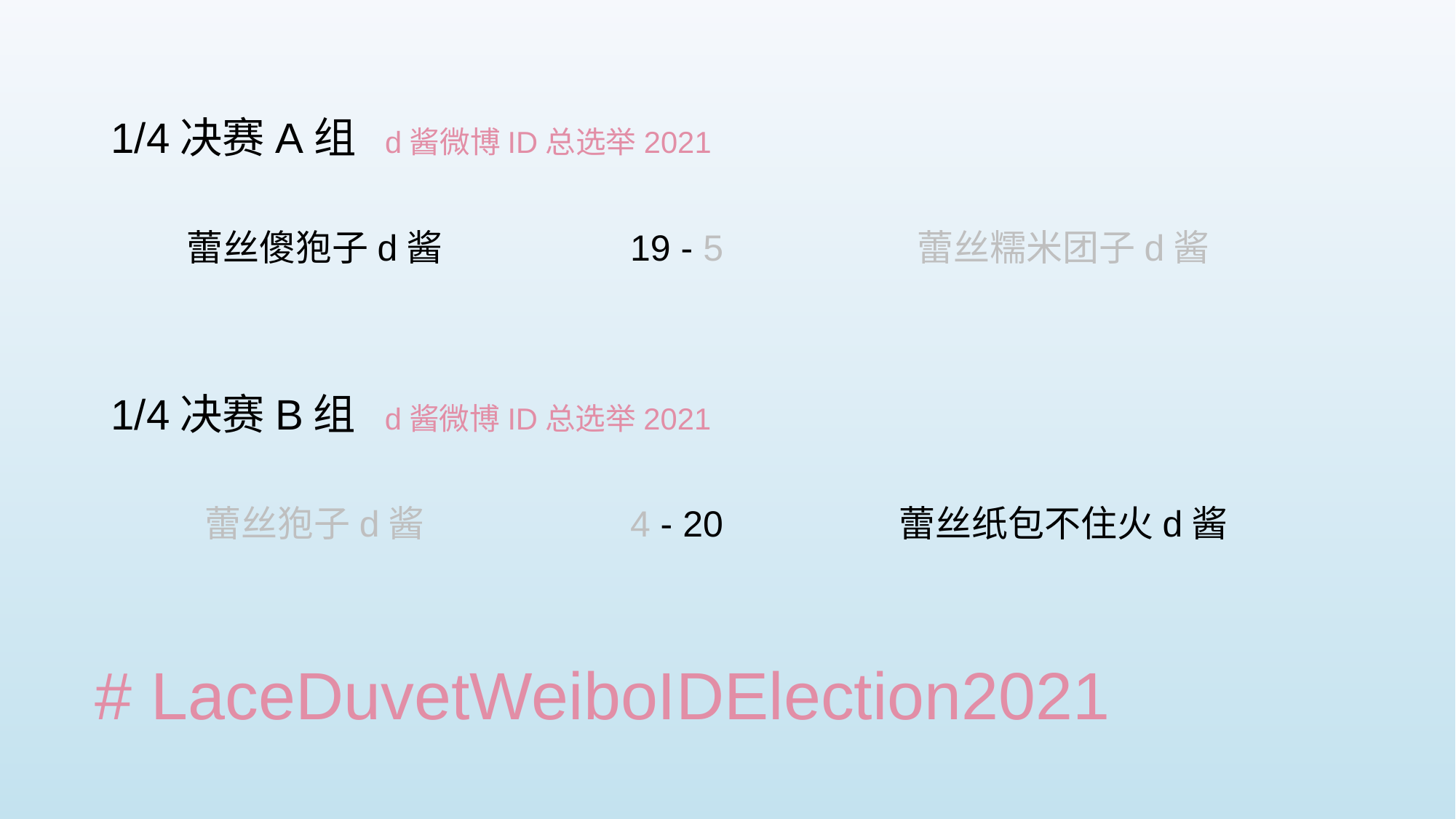

1/4决赛A组  d酱微博ID总选举2021
蕾丝傻狍子d酱
19 - 5
蕾丝糯米团子d酱
1/4决赛B组  d酱微博ID总选举2021
蕾丝狍子d酱
4 - 20
蕾丝纸包不住火d酱
# # LaceDuvetWeiboIDElection2021